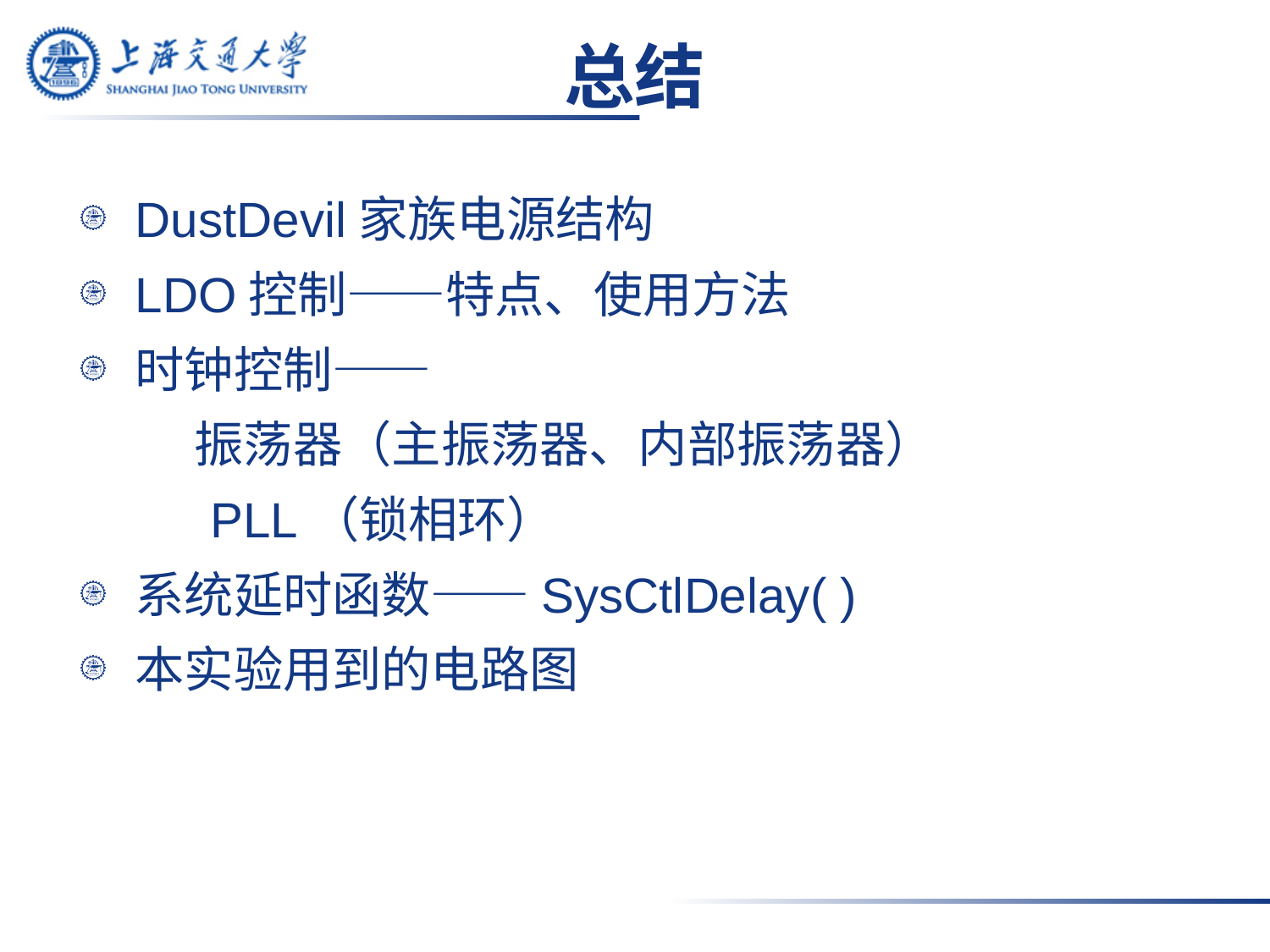

# 总结
DustDevil家族电源结构
LDO控制——特点、使用方法
时钟控制——
          振荡器（主振荡器、内部振荡器）
          PLL（锁相环）
系统延时函数——SysCtlDelay( )
本实验用到的电路图